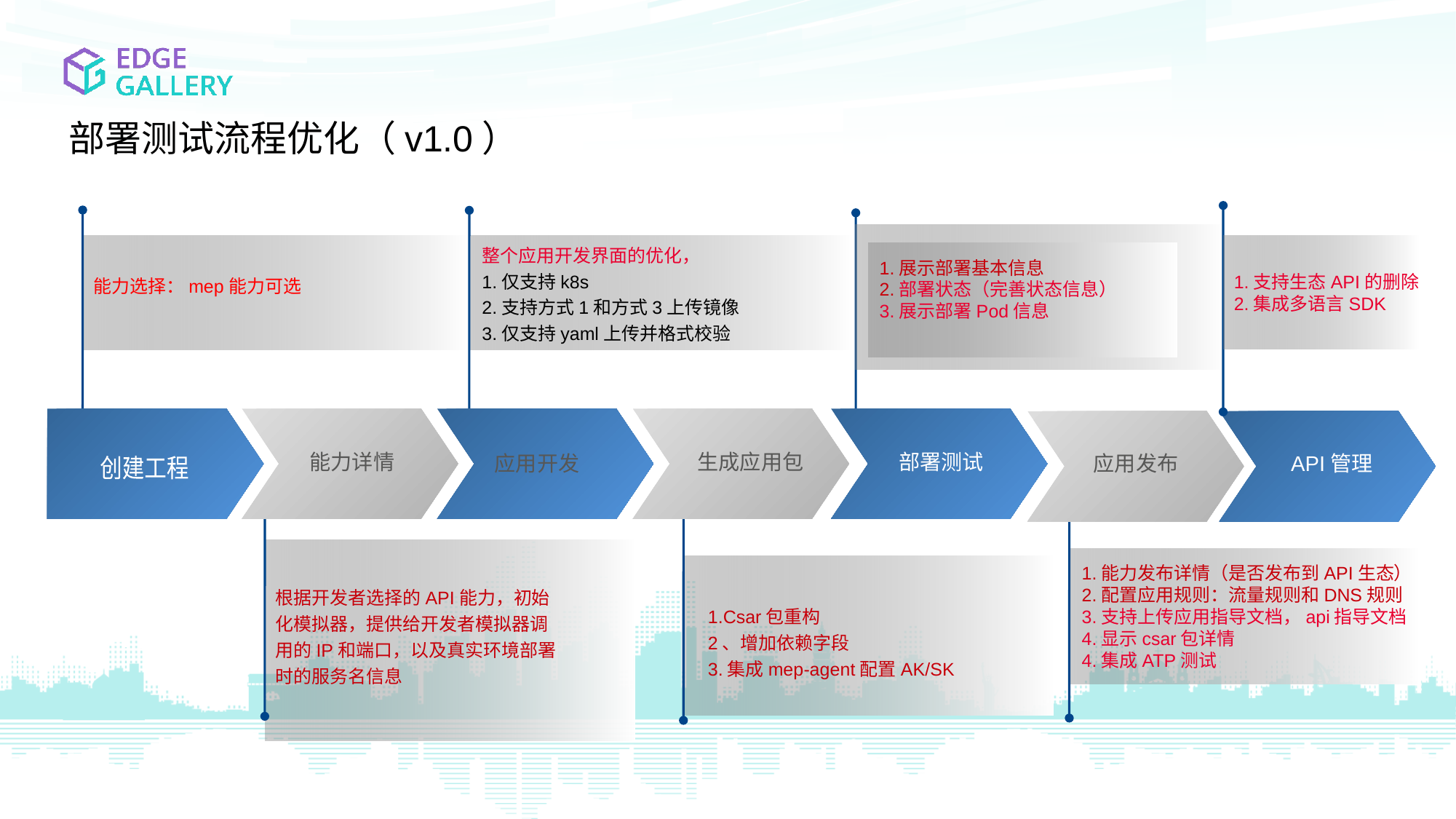

部署测试流程优化（v1.0）
能力选择：mep能力可选

1.支持生态API的删除
2.集成多语言SDK

1.展示部署基本信息
2.部署状态（完善状态信息）
3.展示部署Pod信息

整个应用开发界面的优化，
1.仅支持k8s
2.支持方式1和方式3上传镜像
3.仅支持yaml上传并格式校验

能力详情

部署测试
生成应用包
应用发布
应用开发
API管理

创建工程

根据开发者选择的API能力，初始化模拟器，提供给开发者模拟器调用的IP和端口，以及真实环境部署时的服务名信息
1.能力发布详情（是否发布到API生态）
2.配置应用规则：流量规则和DNS规则
3.支持上传应用指导文档，api指导文档
4.显示csar包详情
4.集成ATP测试

1.Csar包重构
2、增加依赖字段
3.集成mep-agent配置AK/SK